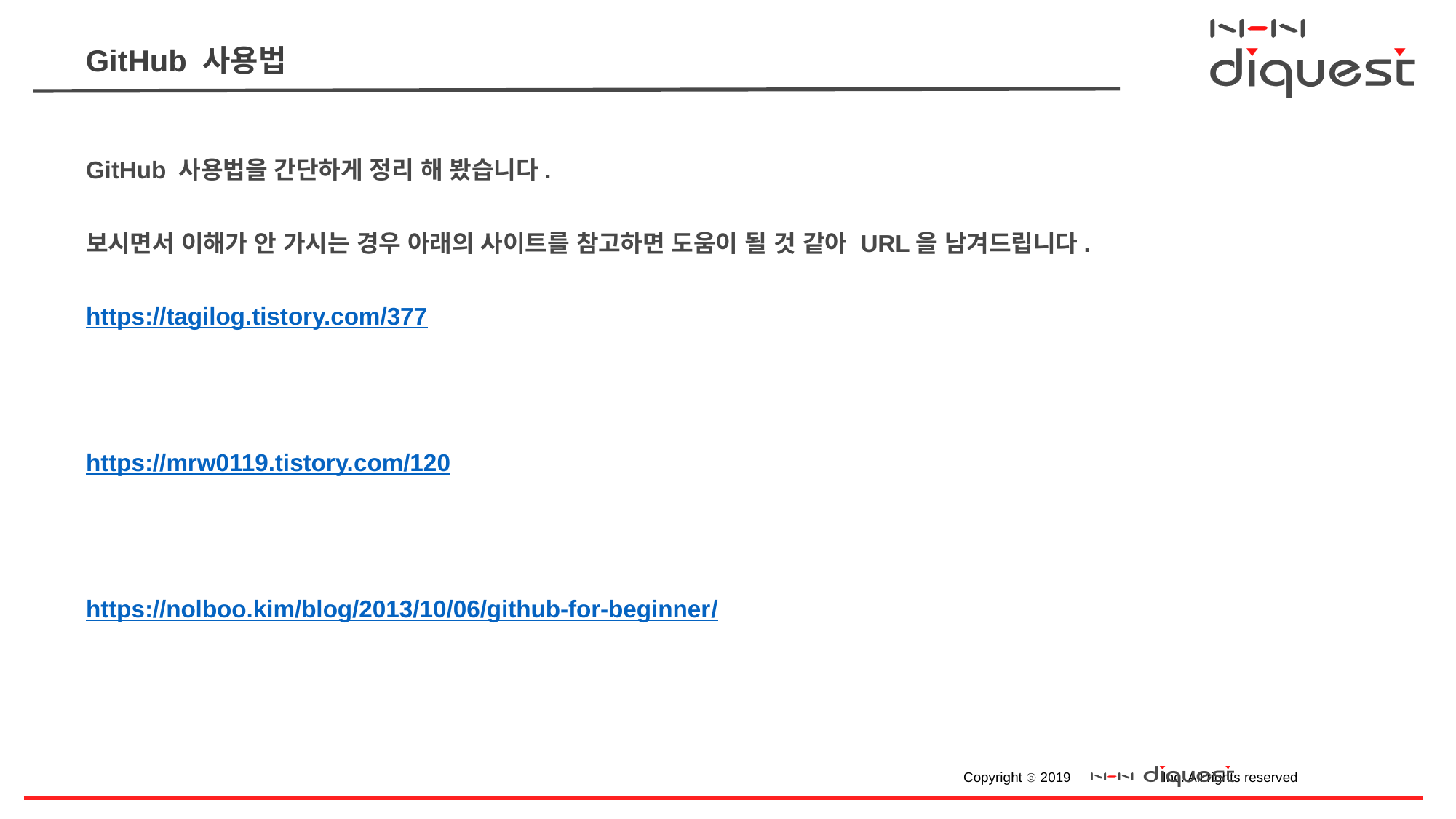

# GitHub 사용법
GitHub 사용법을 간단하게 정리 해 봤습니다.
보시면서 이해가 안 가시는 경우 아래의 사이트를 참고하면 도움이 될 것 같아 URL을 남겨드립니다.
https://tagilog.tistory.com/377

https://mrw0119.tistory.com/120

https://nolboo.kim/blog/2013/10/06/github-for-beginner/